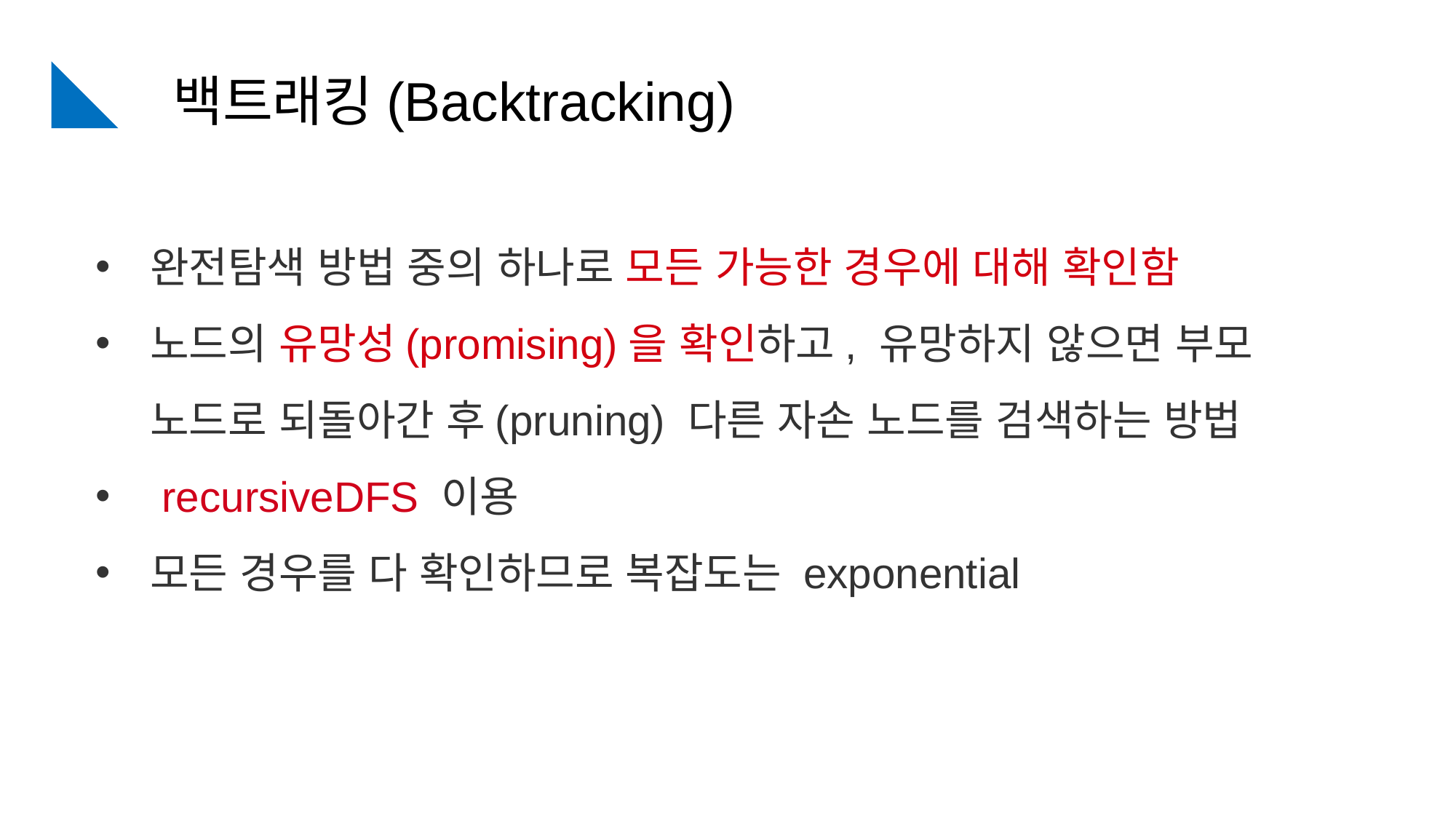

백트래킹(Backtracking)
완전탐색 방법 중의 하나로 모든 가능한 경우에 대해 확인함
노드의 유망성(promising)을 확인하고, 유망하지 않으면 부모 노드로 되돌아간 후(pruning) 다른 자손 노드를 검색하는 방법
 recursiveDFS 이용
모든 경우를 다 확인하므로 복잡도는 exponential